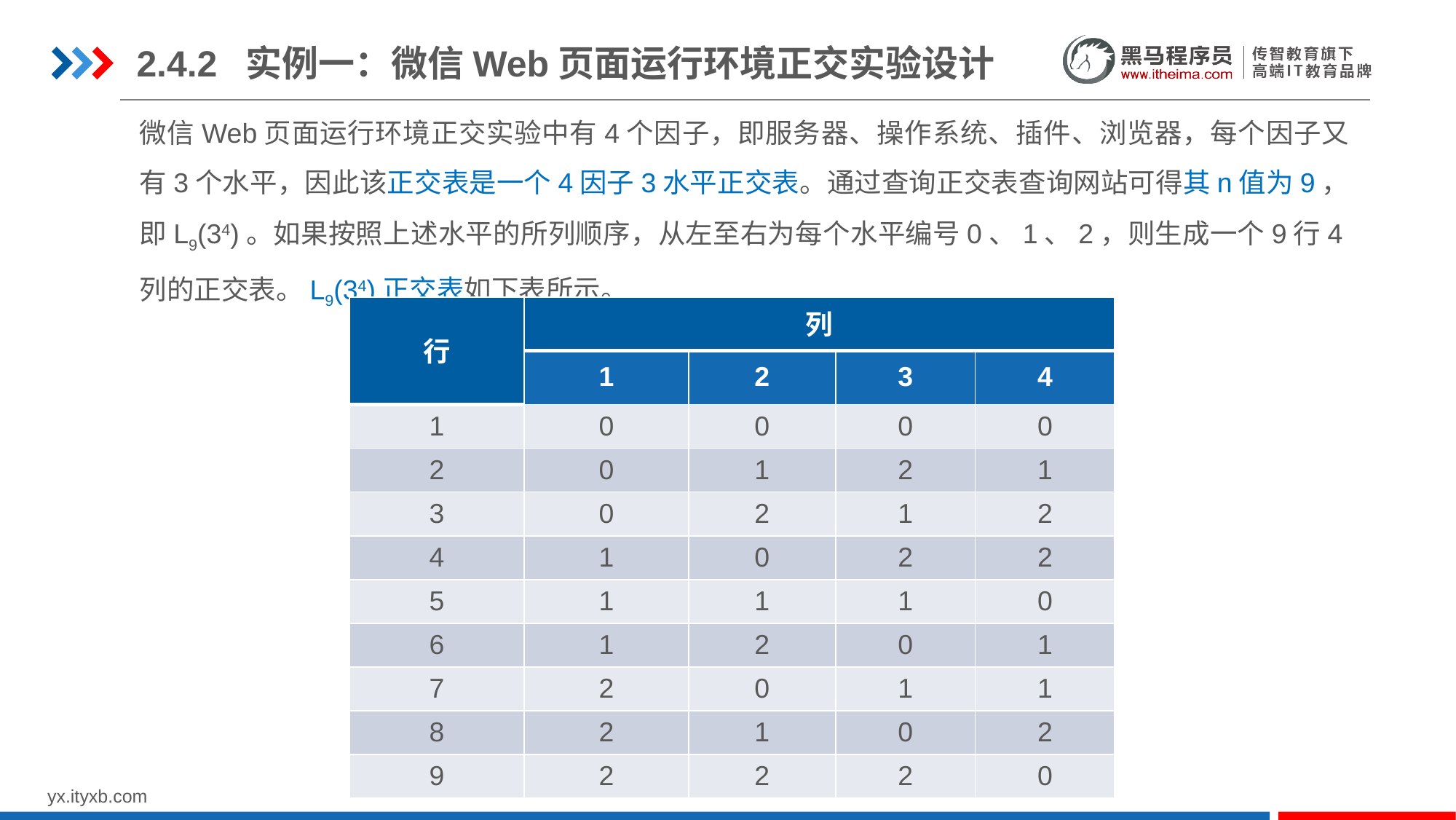

2.4.2	实例一：微信Web页面运行环境正交实验设计
微信Web页面运行环境正交实验中有4个因子，即服务器、操作系统、插件、浏览器，每个因子又有3个水平，因此该正交表是一个4因子3水平正交表。通过查询正交表查询网站可得其n值为9，即L9(34)。如果按照上述水平的所列顺序，从左至右为每个水平编号0、1、2，则生成一个9行4列的正交表。L9(34)正交表如下表所示。
| 行 | 列 |  |  |  |
| --- | --- | --- | --- | --- |
|  | 1 | 2 | 3 | 4 |
| 1 | 0 | 0 | 0 | 0 |
| 2 | 0 | 1 | 2 | 1 |
| 3 | 0 | 2 | 1 | 2 |
| 4 | 1 | 0 | 2 | 2 |
| 5 | 1 | 1 | 1 | 0 |
| 6 | 1 | 2 | 0 | 1 |
| 7 | 2 | 0 | 1 | 1 |
| 8 | 2 | 1 | 0 | 2 |
| 9 | 2 | 2 | 2 | 0 |